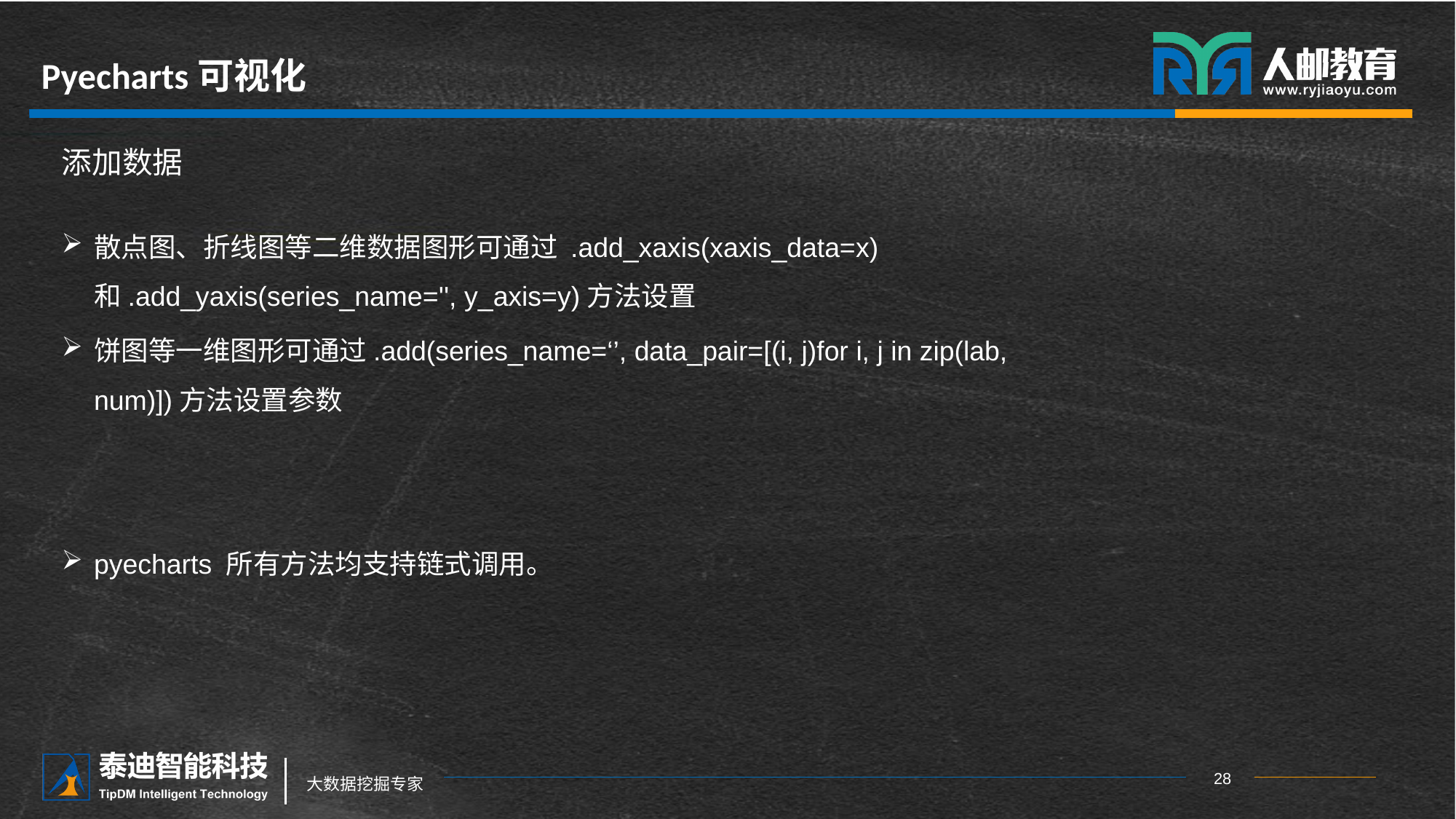

# Pyecharts可视化
添加数据
散点图、折线图等二维数据图形可通过 .add_xaxis(xaxis_data=x)和.add_yaxis(series_name='', y_axis=y)方法设置
饼图等一维图形可通过.add(series_name=‘’, data_pair=[(i, j)for i, j in zip(lab, num)])方法设置参数

pyecharts 所有方法均支持链式调用。